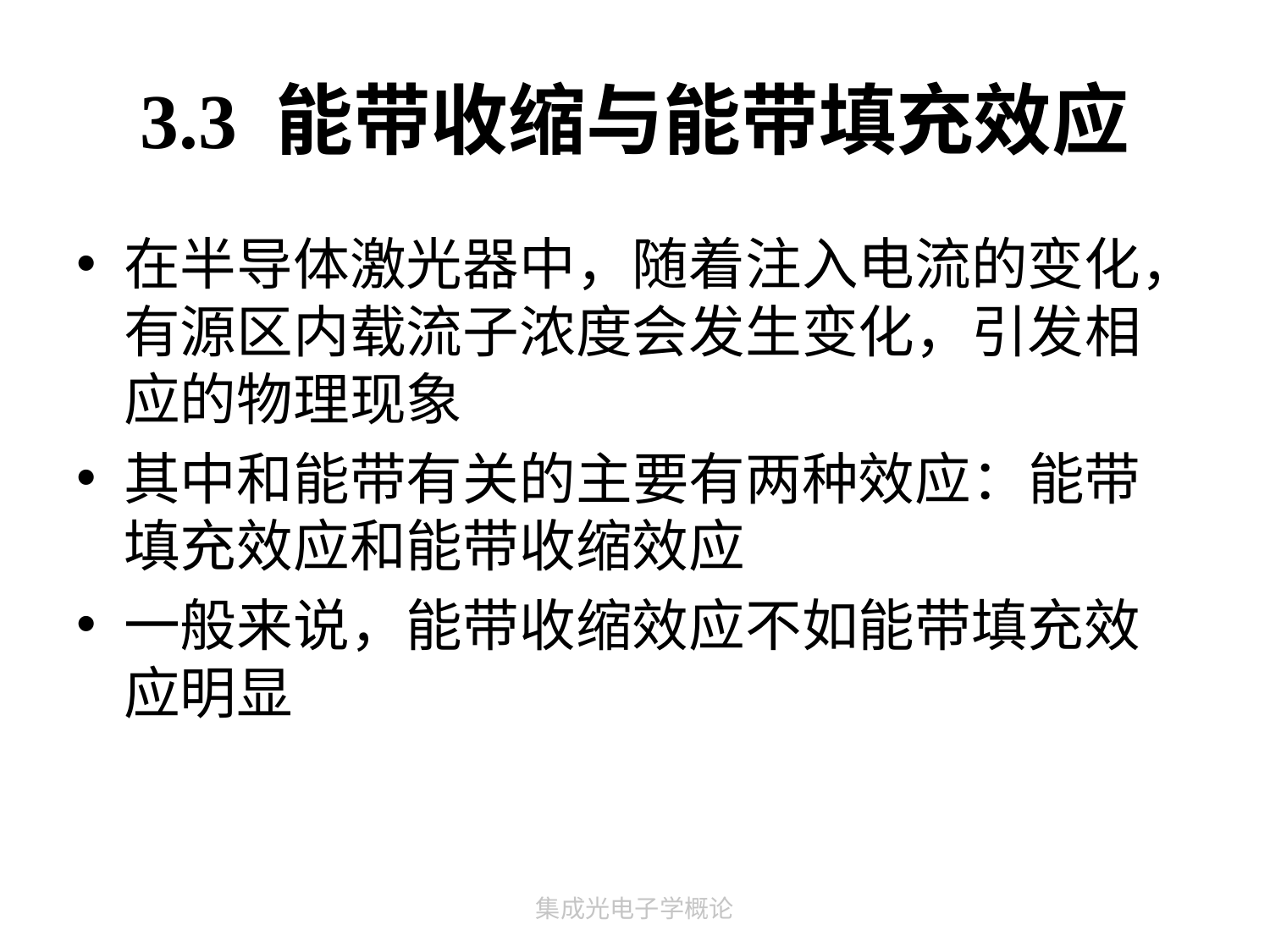

# 3.3 能带收缩与能带填充效应
在半导体激光器中，随着注入电流的变化，有源区内载流子浓度会发生变化，引发相应的物理现象
其中和能带有关的主要有两种效应：能带填充效应和能带收缩效应
一般来说，能带收缩效应不如能带填充效应明显

集成光电子学概论
16